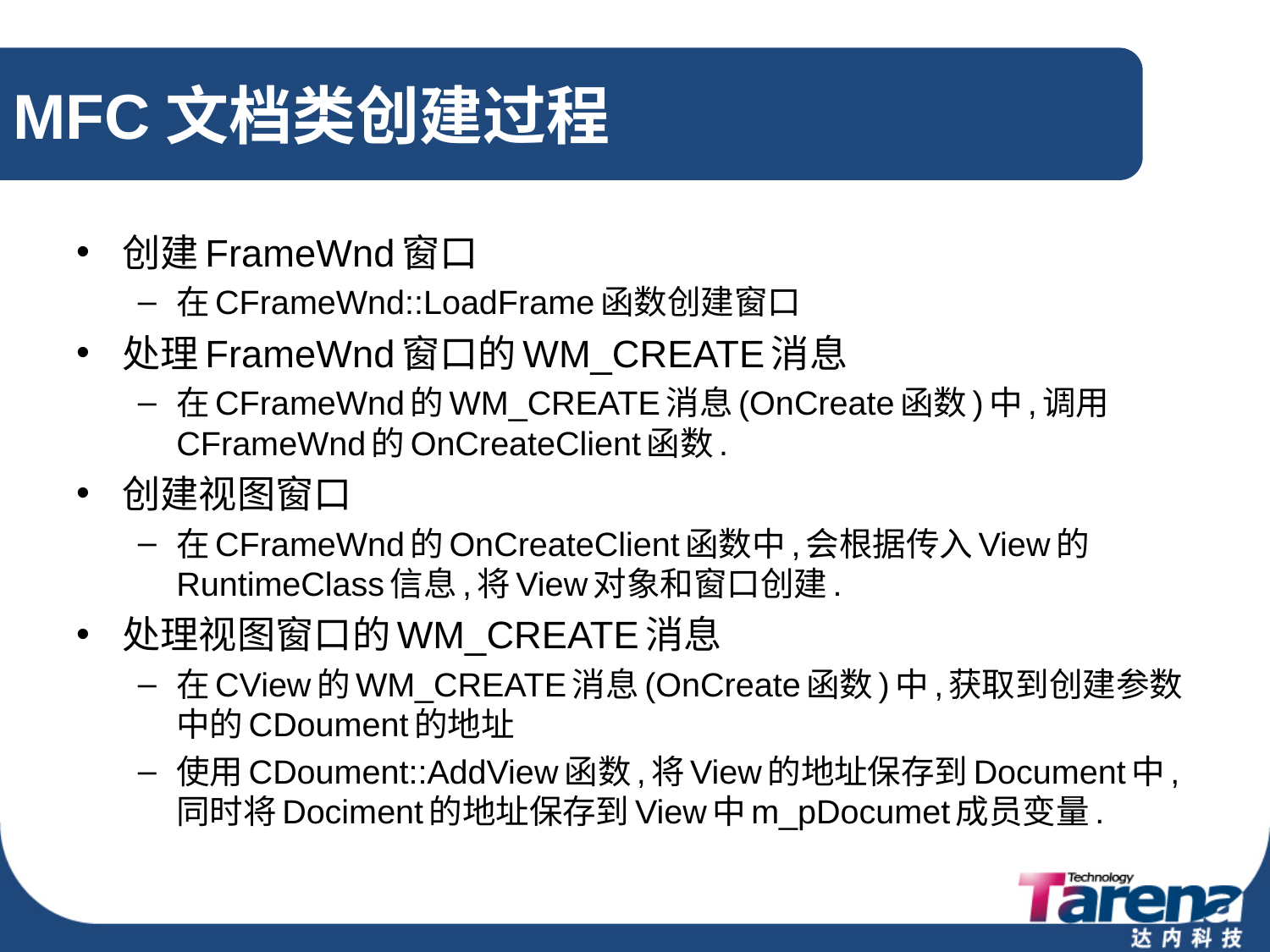

# MFC文档类创建过程
创建FrameWnd窗口
在CFrameWnd::LoadFrame函数创建窗口
处理FrameWnd窗口的WM_CREATE消息
在CFrameWnd的WM_CREATE消息(OnCreate函数)中,调用CFrameWnd的OnCreateClient函数.
创建视图窗口
在CFrameWnd的OnCreateClient函数中,会根据传入View的RuntimeClass信息,将View对象和窗口创建.
处理视图窗口的WM_CREATE消息
在CView的WM_CREATE消息(OnCreate函数)中,获取到创建参数中的CDoument的地址
使用CDoument::AddView函数,将View的地址保存到Document中,同时将Dociment的地址保存到View中m_pDocumet成员变量.